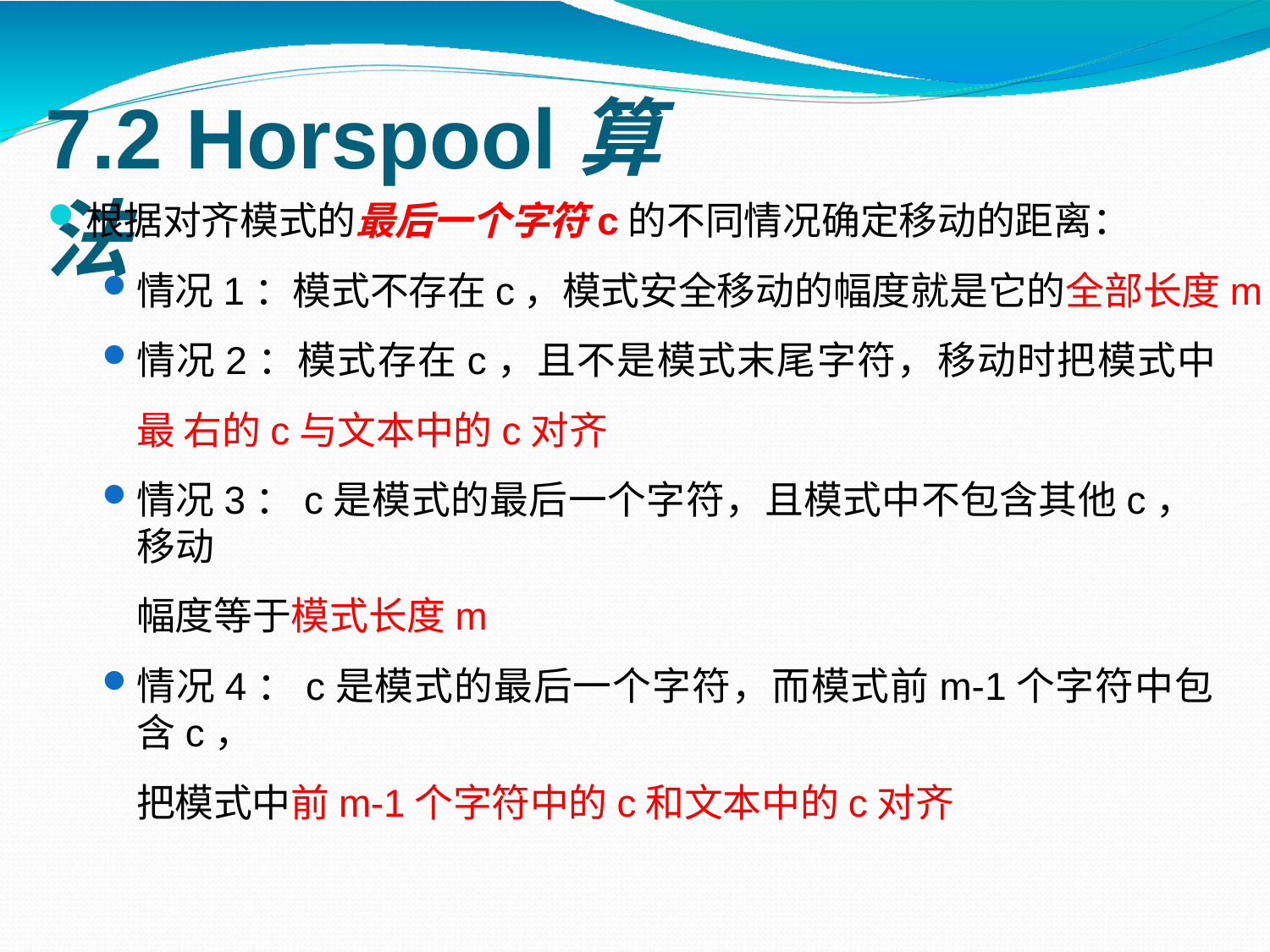

# 7.2 Horspool算法
根据对齐模式的最后一个字符c的不同情况确定移动的距离：
情况1：模式不存在c，模式安全移动的幅度就是它的全部长度m
情况2：模式存在c，且不是模式末尾字符，移动时把模式中最 右的c与文本中的c对齐
情况3：c是模式的最后一个字符，且模式中不包含其他c，移动
幅度等于模式长度m
情况4：c是模式的最后一个字符，而模式前m-1个字符中包含c，
把模式中前m-1个字符中的c和文本中的c对齐